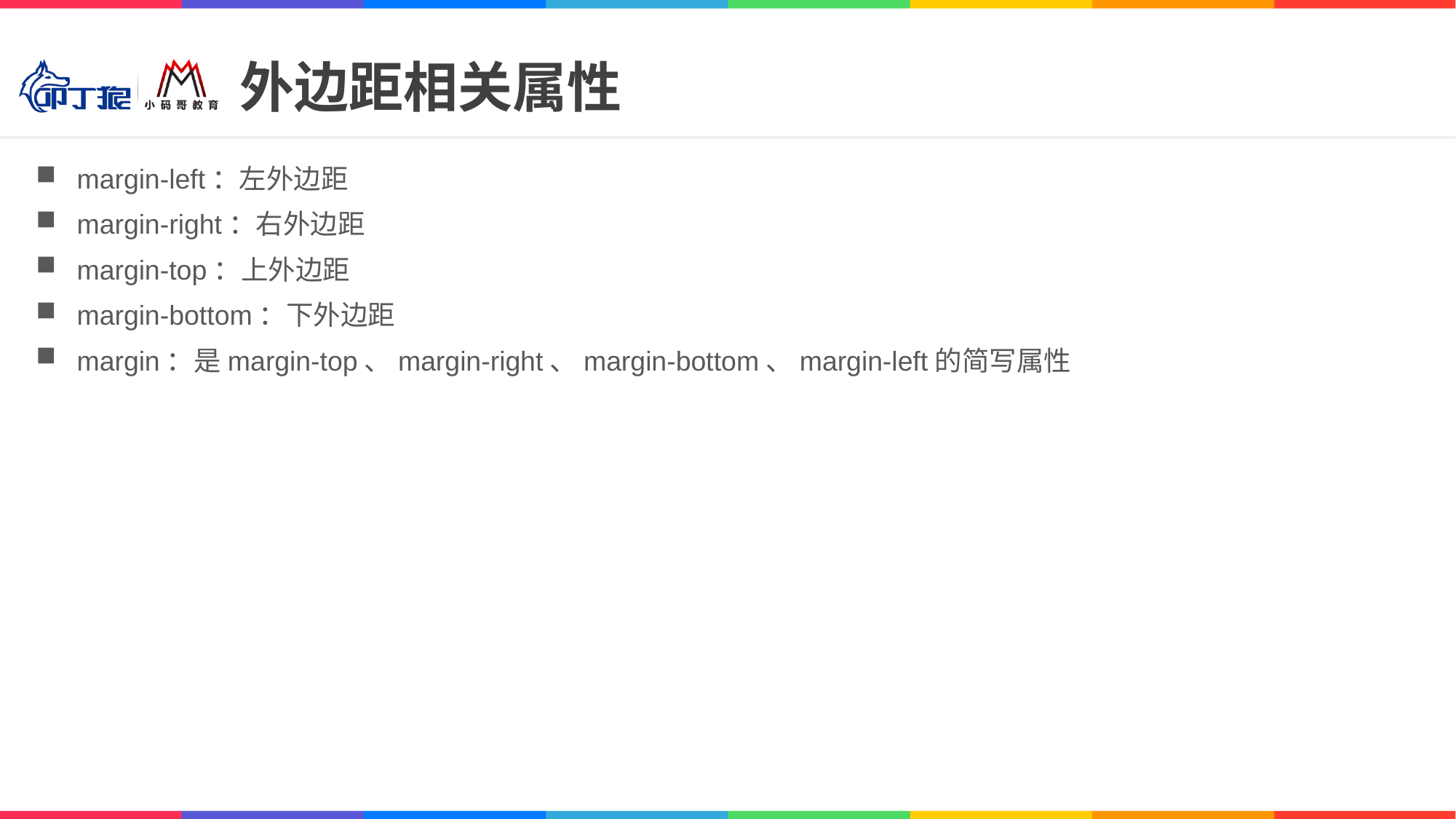

# 外边距相关属性
margin-left：左外边距
margin-right：右外边距
margin-top：上外边距
margin-bottom：下外边距
margin：是margin-top、margin-right、margin-bottom、margin-left的简写属性